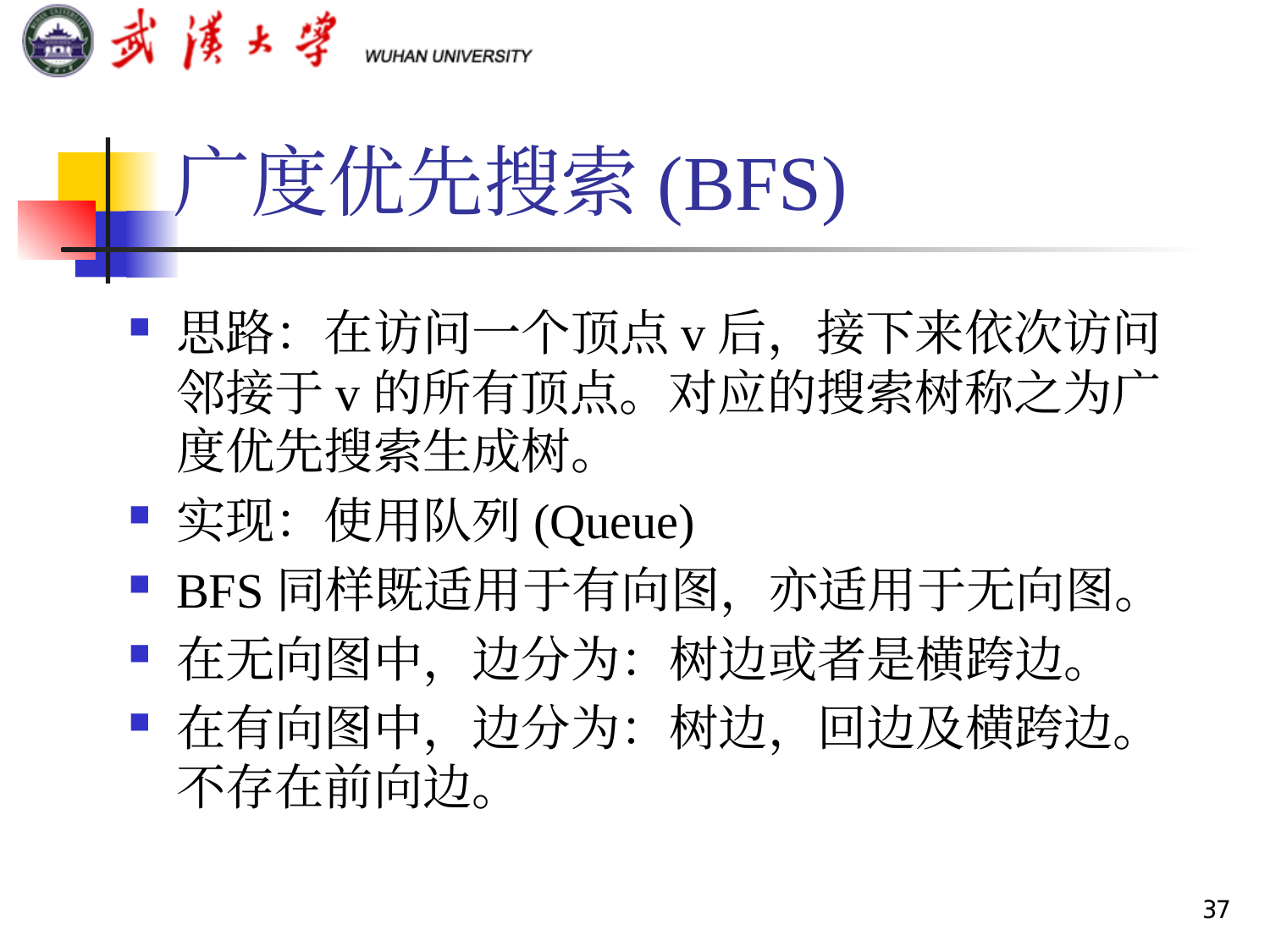

# 广度优先搜索(BFS)
思路：在访问一个顶点v后，接下来依次访问邻接于v的所有顶点。对应的搜索树称之为广度优先搜索生成树。
实现：使用队列(Queue)
BFS同样既适用于有向图，亦适用于无向图。
在无向图中，边分为：树边或者是横跨边。
在有向图中，边分为：树边，回边及横跨边。不存在前向边。

37